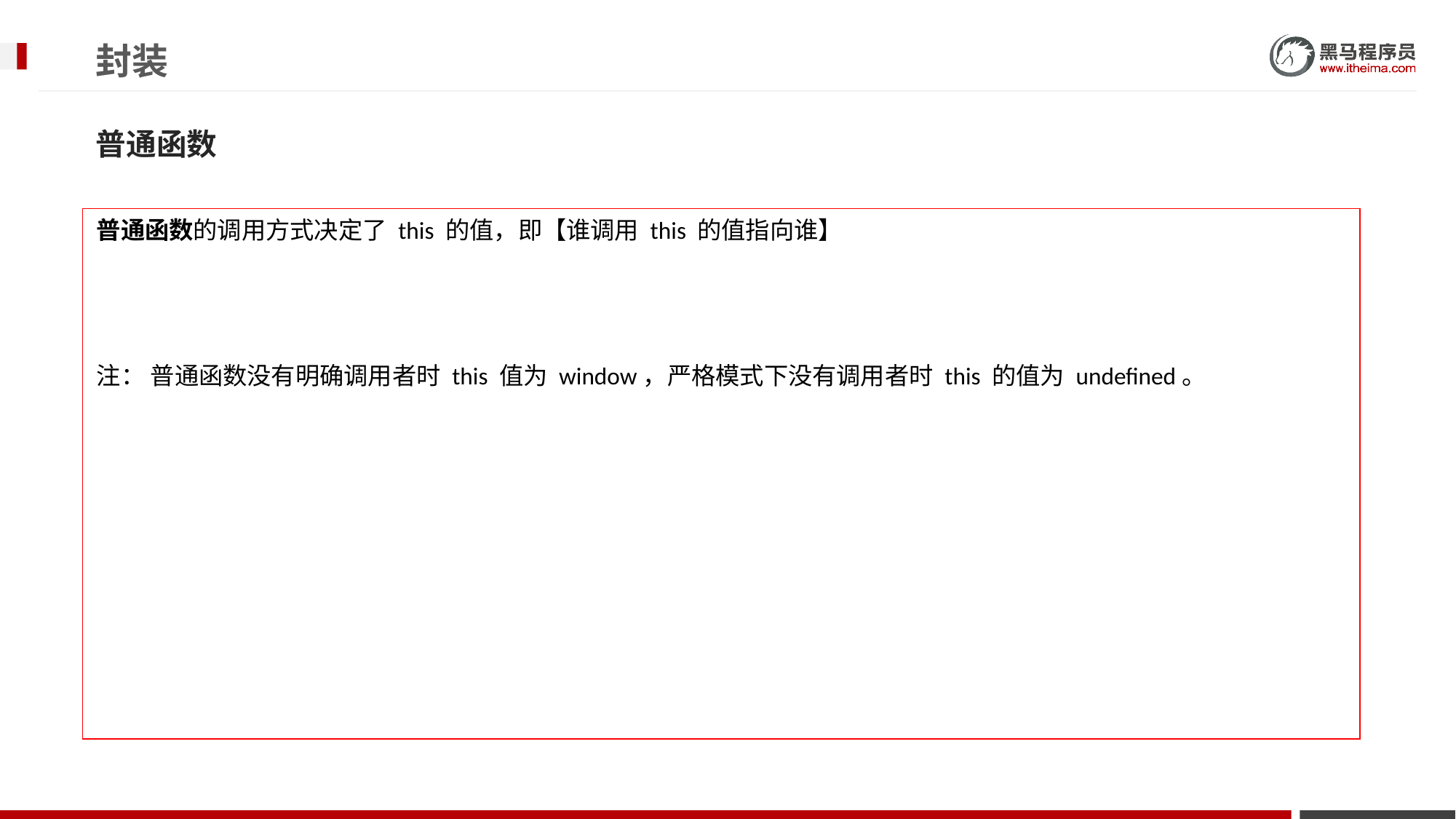

# 封装
普通函数

普通函数的调用方式决定了 this 的值，即【谁调用 this 的值指向谁】

注： 普通函数没有明确调用者时 this 值为 window，严格模式下没有调用者时 this 的值为 undefined。